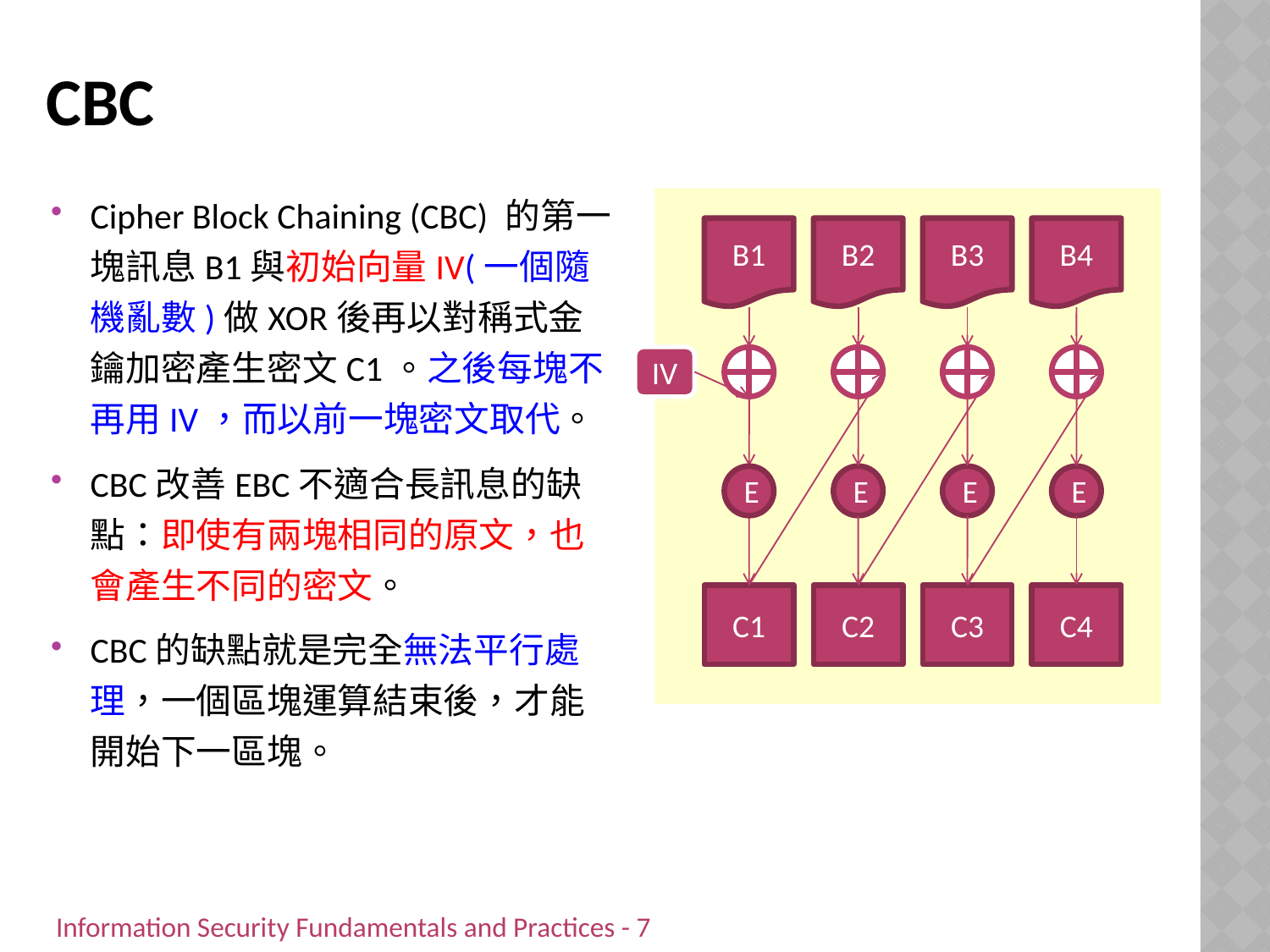

# CBC
Cipher Block Chaining (CBC) 的第一塊訊息B1與初始向量IV(一個隨機亂數)做XOR後再以對稱式金鑰加密產生密文C1。之後每塊不再用IV，而以前一塊密文取代。
CBC改善EBC不適合長訊息的缺點：即使有兩塊相同的原文，也會產生不同的密文。
CBC的缺點就是完全無法平行處理，一個區塊運算結束後，才能開始下一區塊。

B1
B2
B3
B4
IV

E
E
E
E
C1
C2
C3
C4